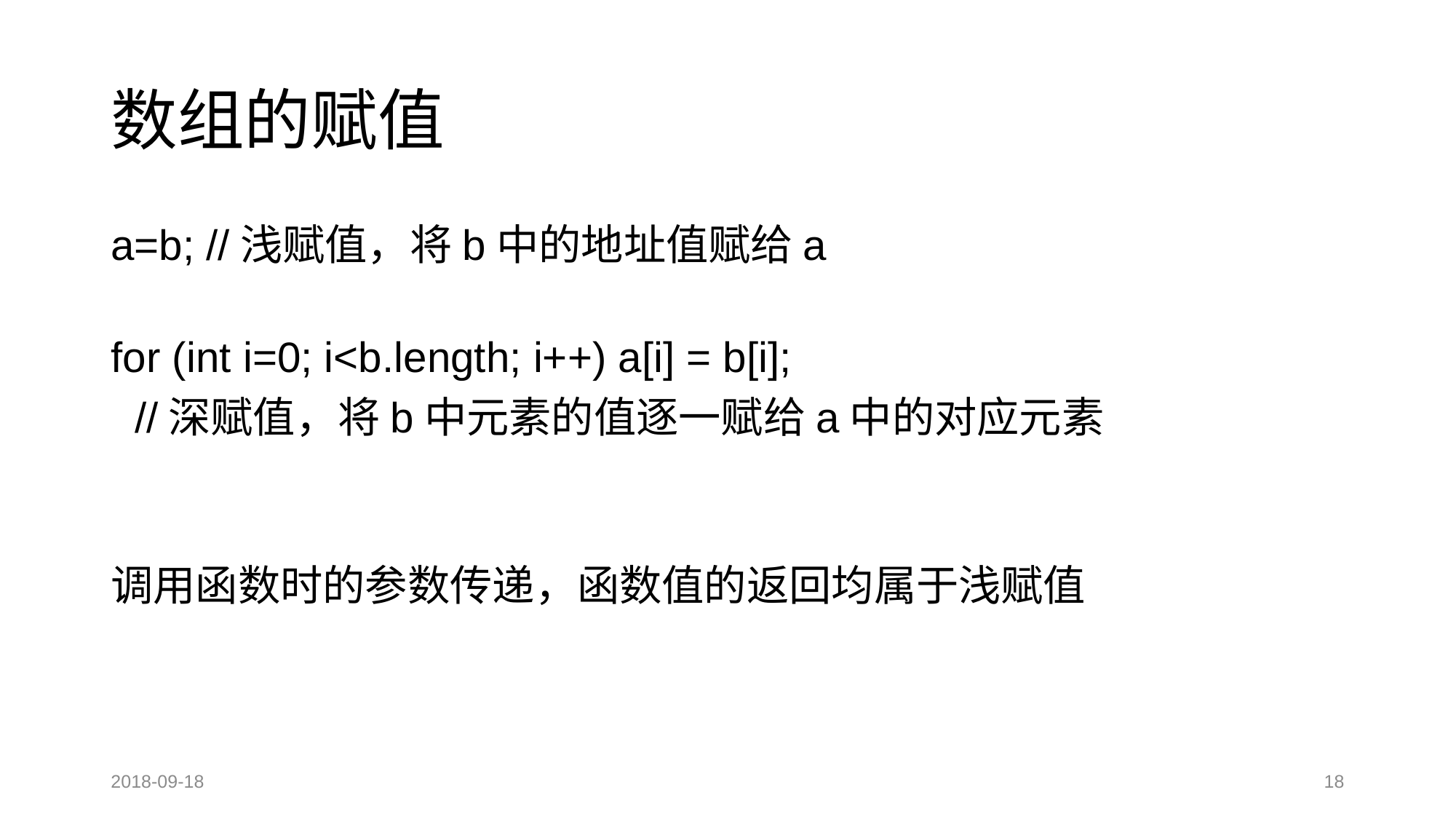

# 数组的赋值
a=b; //浅赋值，将b中的地址值赋给a
for (int i=0; i<b.length; i++) a[i] = b[i];
  //深赋值，将b中元素的值逐一赋给a中的对应元素

调用函数时的参数传递，函数值的返回均属于浅赋值
2018-09-18
18